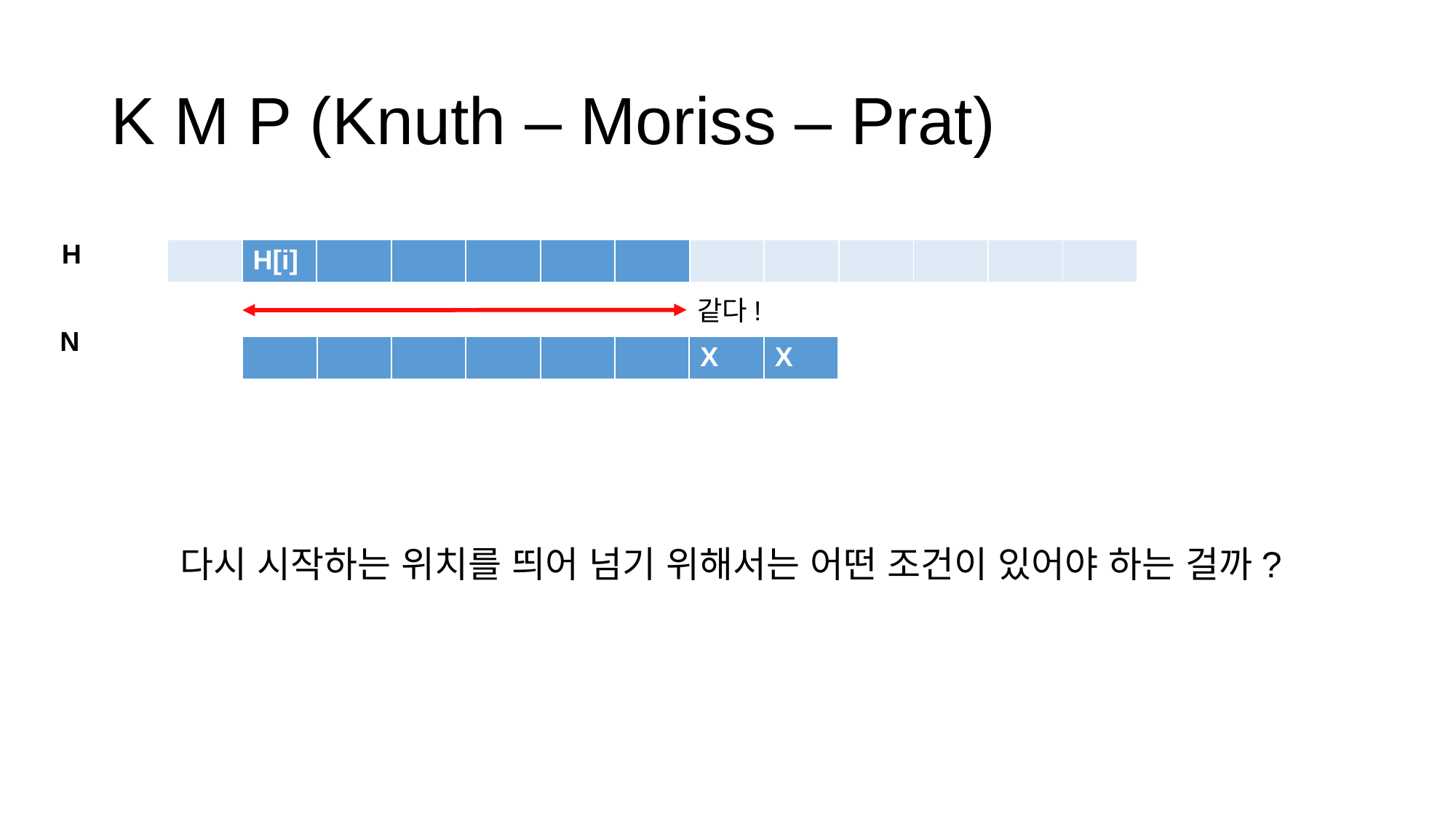

# K M P (Knuth – Moriss – Prat)

H
|  | H[i] |  |  |  |  |  |  |  |  |  |  |  |
| --- | --- | --- | --- | --- | --- | --- | --- | --- | --- | --- | --- | --- |
같다!
N
|  |  |  |  |  |  | X | X |
| --- | --- | --- | --- | --- | --- | --- | --- |
다시 시작하는 위치를 띄어 넘기 위해서는 어떤 조건이 있어야 하는 걸까?